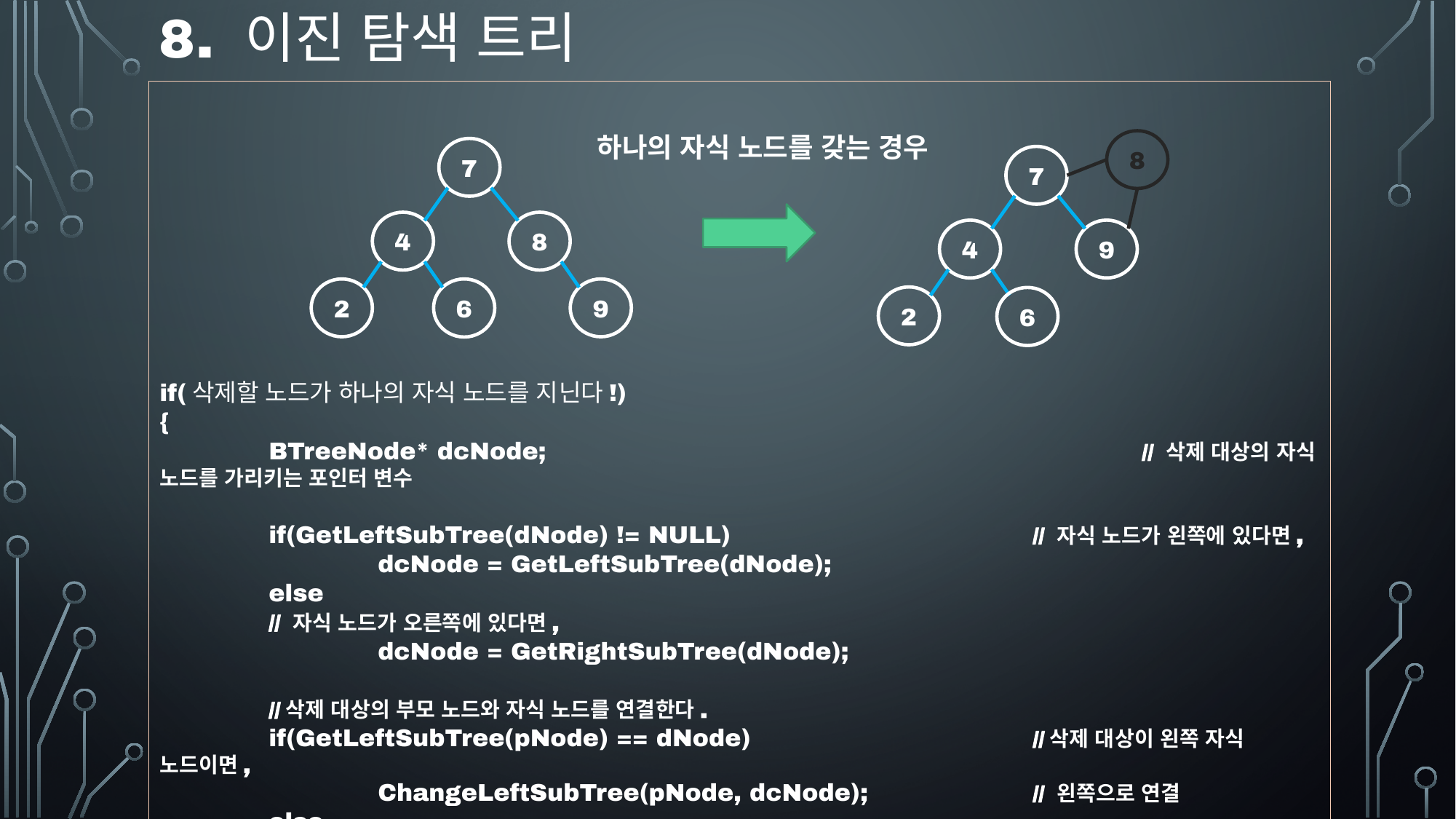

8. 이진 탐색 트리

if(삭제할 노드가 하나의 자식 노드를 지닌다!)
{
	BTreeNode* dcNode;						// 삭제 대상의 자식 노드를 가리키는 포인터 변수

	if(GetLeftSubTree(dNode) != NULL)			// 자식 노드가 왼쪽에 있다면,
		dcNode = GetLeftSubTree(dNode);
	else										// 자식 노드가 오른쪽에 있다면,
		dcNode = GetRightSubTree(dNode);

	//삭제 대상의 부모 노드와 자식 노드를 연결한다.
	if(GetLeftSubTree(pNode) == dNode)			//삭제 대상이 왼쪽 자식 노드이면,
		ChangeLeftSubTree(pNode, dcNode);		// 왼쪽으로 연결
	else										//삭제 대상이 오른쪽 자식 노드이면,
		ChangeRightSubTree(pNode, dcNode);	// 오른쪽으로 연결
}
하나의 자식 노드를 갖는 경우
8
7
7

8
4
9
4
9
2
6
2
6